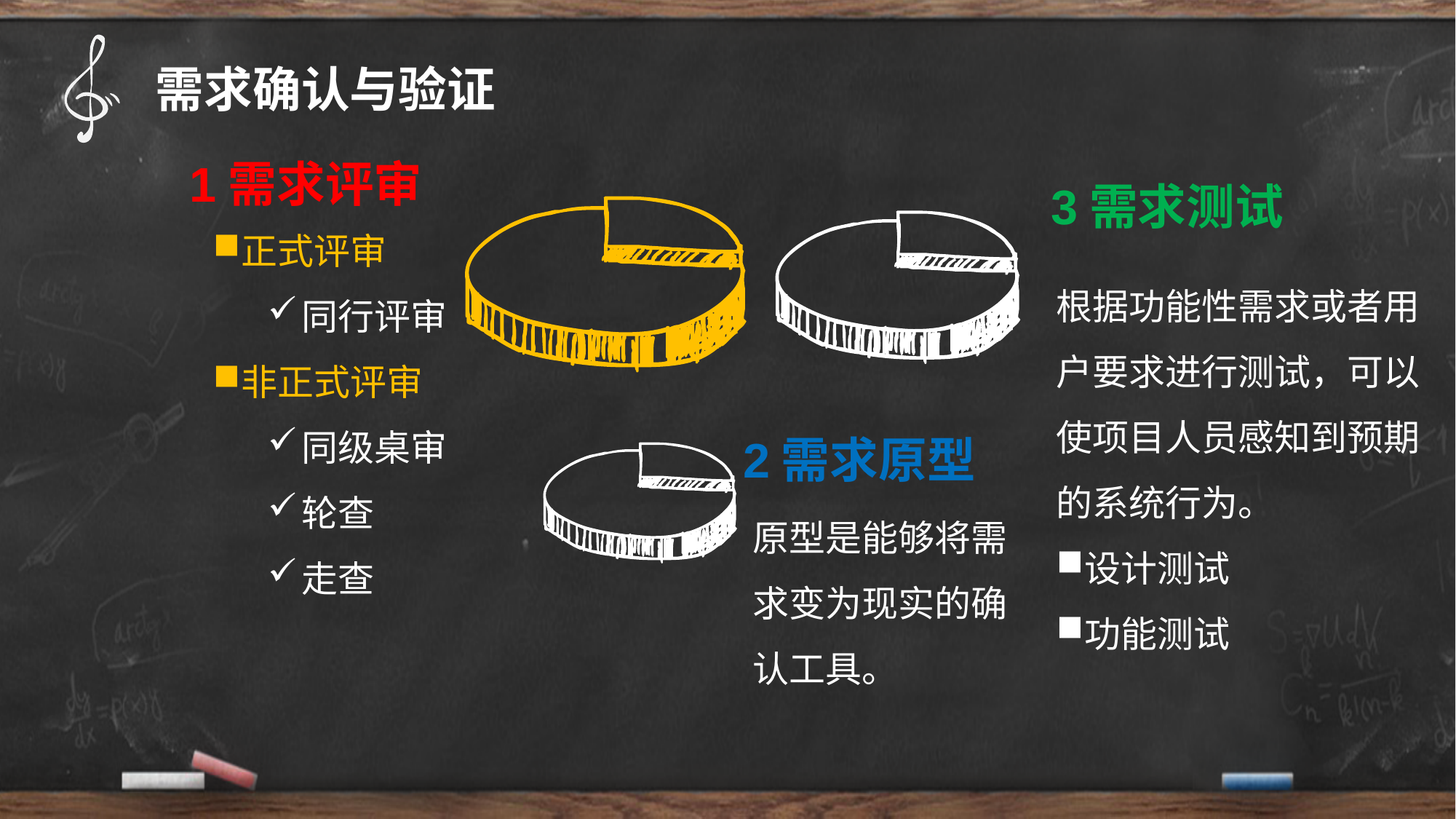

需求确认与验证
1需求评审
3需求测试

正式评审
同行评审
非正式评审
同级桌审
轮查
走查

根据功能性需求或者用户要求进行测试，可以使项目人员感知到预期的系统行为。
设计测试
功能测试
2需求原型

原型是能够将需求变为现实的确认工具。